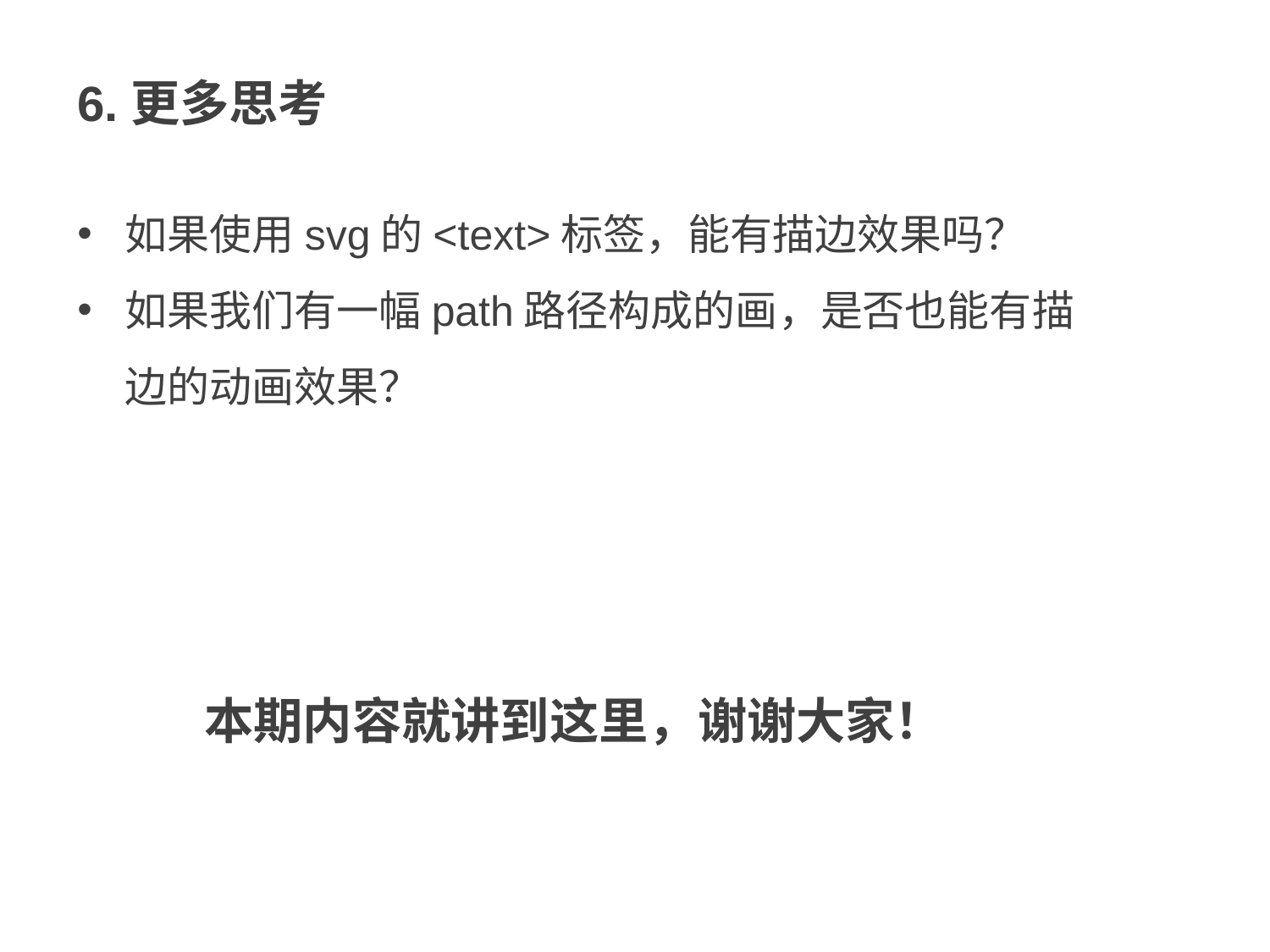

6.更多思考
如果使用svg的<text>标签，能有描边效果吗？
如果我们有一幅path路径构成的画，是否也能有描边的动画效果？
	本期内容就讲到这里，谢谢大家！